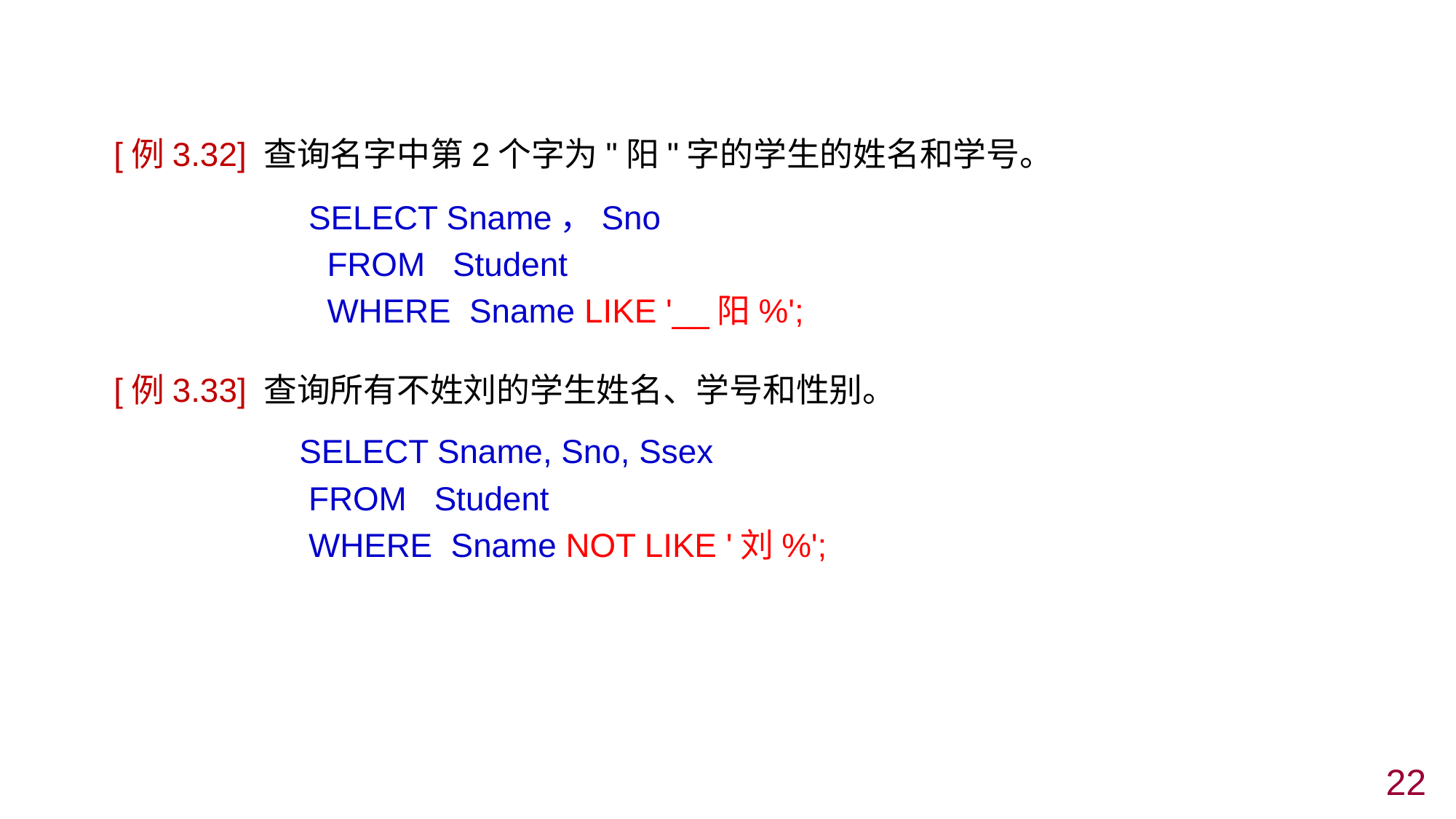

#
[例3.32] 查询名字中第2个字为"阳"字的学生的姓名和学号。

                     SELECT Sname，Sno
                       FROM   Student
                       WHERE  Sname LIKE '__阳%';

[例3.33] 查询所有不姓刘的学生姓名、学号和性别。

                    SELECT Sname, Sno, Ssex
                     FROM   Student
                     WHERE  Sname NOT LIKE '刘%';
22